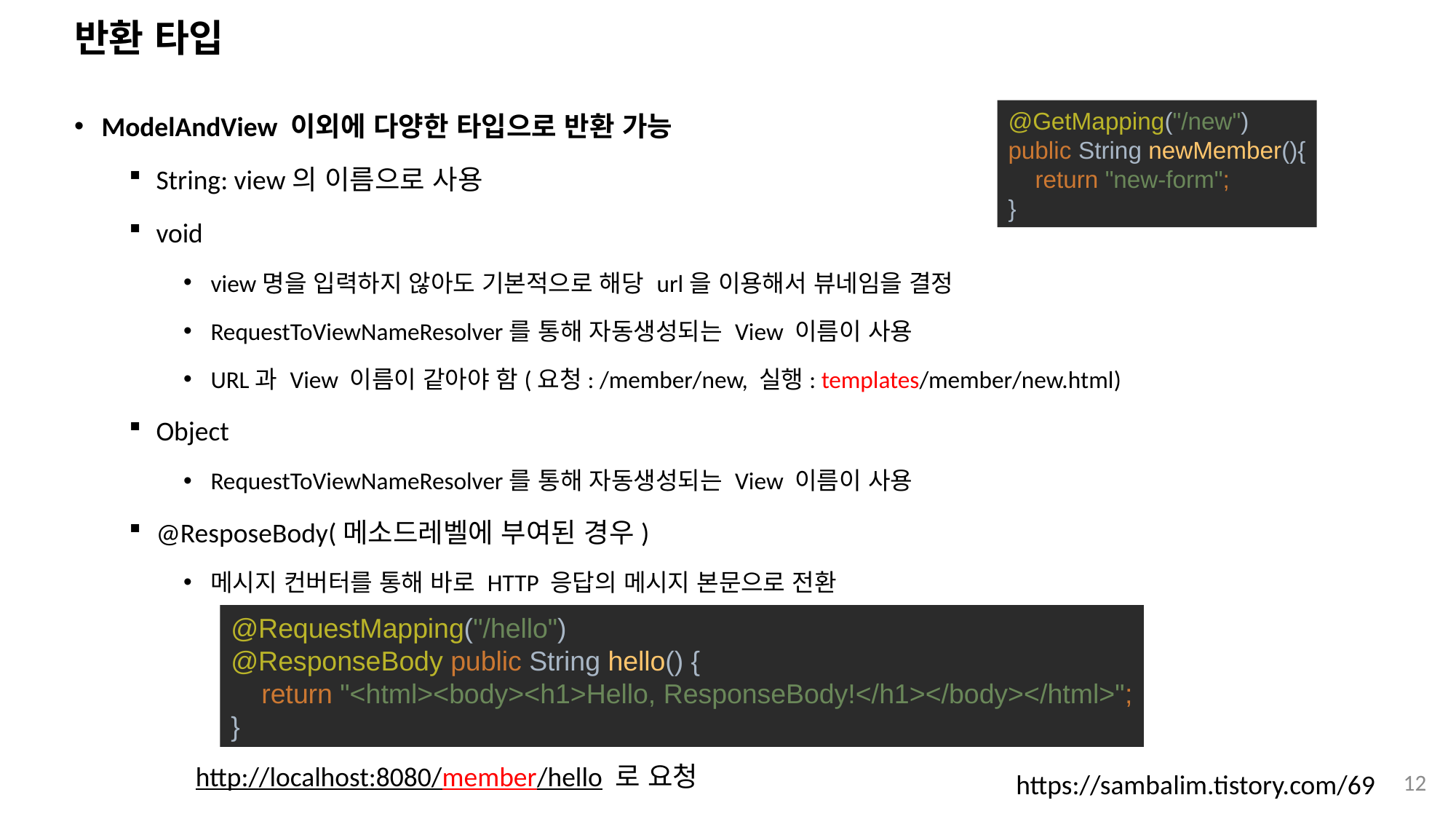

# 반환 타입
ModelAndView 이외에 다양한 타입으로 반환 가능
String: view의 이름으로 사용
void
view명을 입력하지 않아도 기본적으로 해당 url을 이용해서 뷰네임을 결정
RequestToViewNameResolver를 통해 자동생성되는 View 이름이 사용
URL과 View 이름이 같아야 함(요청: /member/new, 실행: templates/member/new.html)
Object
RequestToViewNameResolver를 통해 자동생성되는 View 이름이 사용
@ResposeBody(메소드레벨에 부여된 경우)
메시지 컨버터를 통해 바로 HTTP 응답의 메시지 본문으로 전환

@GetMapping("/new")
public String newMember(){
    return "new-form";
}
@RequestMapping("/hello")
@ResponseBody public String hello() {
    return "<html><body><h1>Hello, ResponseBody!</h1></body></html>";
}
http://localhost:8080/member/hello 로 요청
12
https://sambalim.tistory.com/69